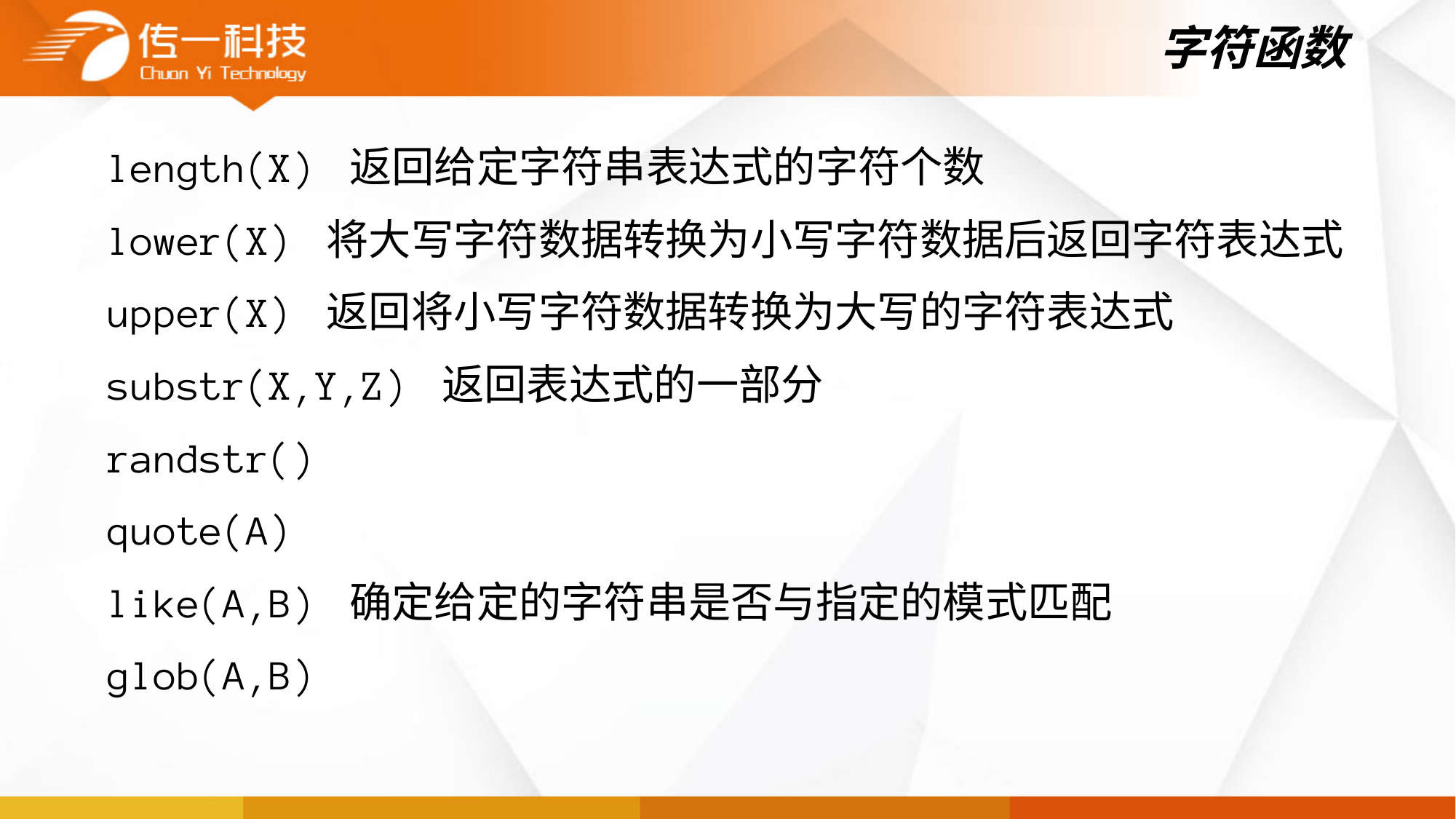

# 字符函数
length(X) 返回给定字符串表达式的字符个数
lower(X) 将大写字符数据转换为小写字符数据后返回字符表达式
upper(X) 返回将小写字符数据转换为大写的字符表达式
substr(X,Y,Z) 返回表达式的一部分
randstr()
quote(A)
like(A,B) 确定给定的字符串是否与指定的模式匹配
glob(A,B)